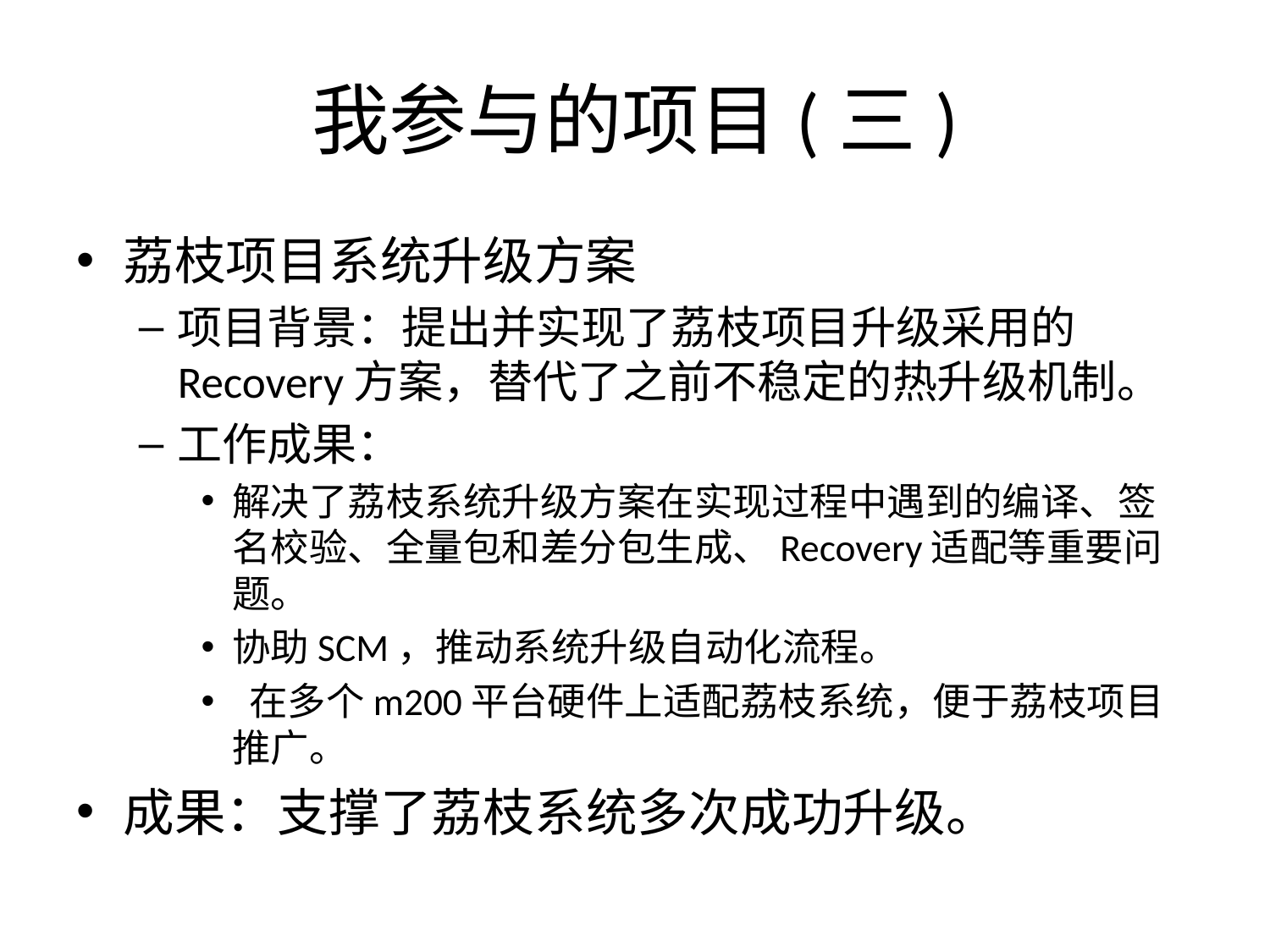

# 我参与的项目(三)
荔枝项目系统升级方案
项目背景：提出并实现了荔枝项目升级采用的Recovery方案，替代了之前不稳定的热升级机制。
工作成果：
解决了荔枝系统升级方案在实现过程中遇到的编译、签名校验、全量包和差分包生成、Recovery适配等重要问题。
协助SCM，推动系统升级自动化流程。
 在多个m200平台硬件上适配荔枝系统，便于荔枝项目推广。
成果：支撑了荔枝系统多次成功升级。